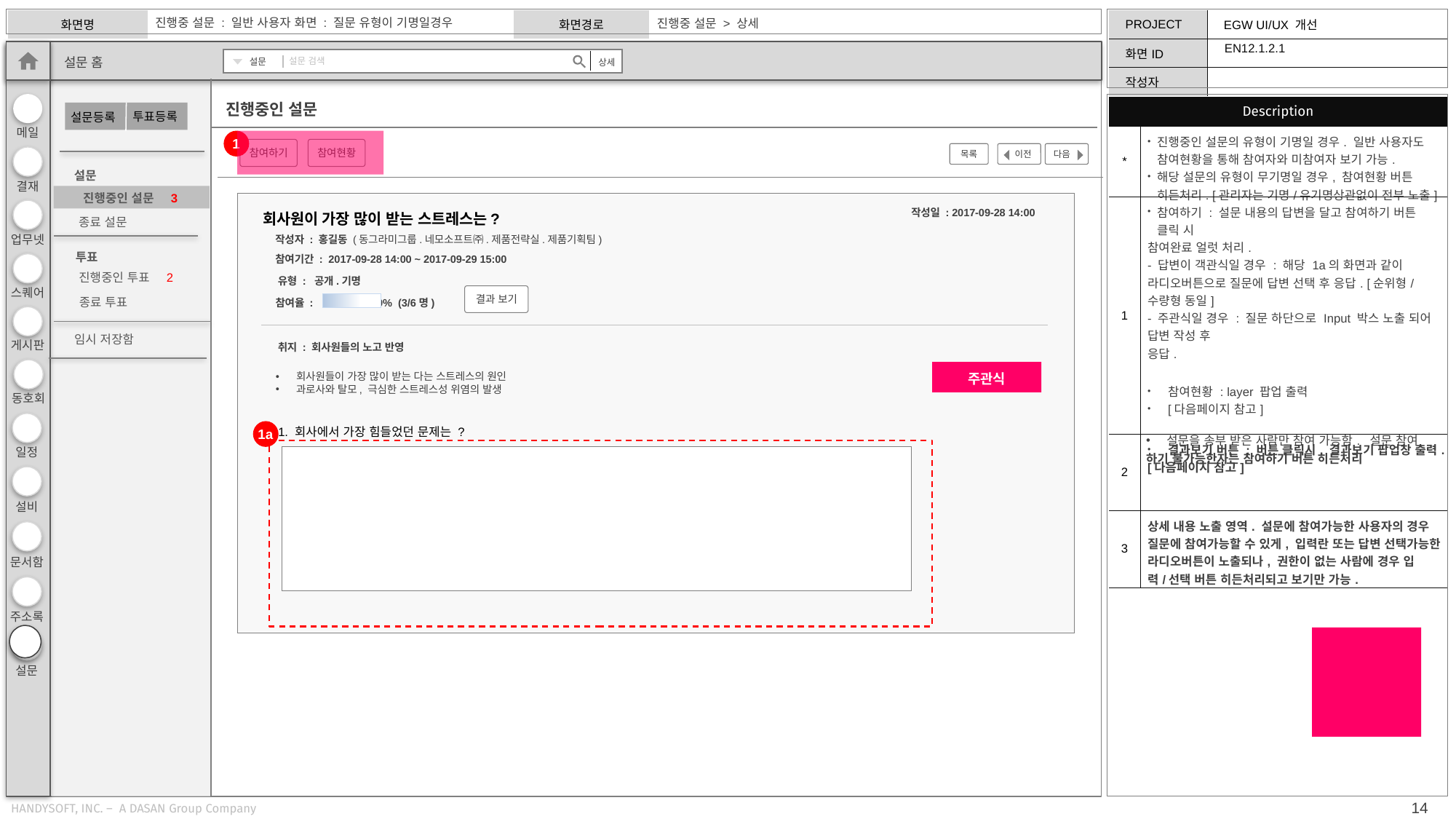

진행중 설문 : 일반 사용자 화면 : 질문 유형이 기명일경우
진행중 설문 > 상세
EN12.1.2.1

설문

설문 검색
상세
설문 홈

투표등록
설문등록
설문

진행중인 설문    3
종료 설문
투표
진행중인 투표    2
종료 투표
임시 저장함
| Description |  |
| --- | --- |
| \* | 진행중인 설문의 유형이 기명일 경우. 일반 사용자도 참여현황을 통해 참여자와 미참여자 보기 가능. 해당 설문의 유형이 무기명일 경우, 참여현황 버튼 히든처리. [관리자는 기명/유기명상관없이 전부 노출] |
| 1 | 참여하기 : 설문 내용의 답변을 달고 참여하기 버튼 클릭 시 참여완료 얼럿 처리. - 답변이 객관식일 경우 : 해당 1a의 화면과 같이 라디오버튼으로 질문에 답변 선택 후 응답. [순위형/수량형 동일] - 주관식일 경우 : 질문 하단으로 Input 박스 노출 되어 답변 작성 후 응답. 참여현황 : layer 팝업 출력 [다음페이지 참고] 설문을 송부 받은 사람만 참여 가능함. 설문 참여 하기 불가능한자는 참여하기 버튼 히든처리 |
| 2 | 결과보기 버튼 : 버튼 클릭시, 결과보기 팝업창 출력. [다음페이지 참고] |
| 3 | 상세 내용 노출 영역. 설문에 참여가능한 사용자의 경우 질문에 참여가능할 수 있게, 입력란 또는 답변 선택가능한 라디오버튼이 노출되나, 권한이 없는 사람에 경우 입력/선택 버튼 히든처리되고 보기만 가능. |
진행중인 설문
1

참여하기

참여현황
목록

이전

다음

작성일 : 2017-09-28 14:00
회사원이 가장 많이 받는 스트레스는?
작성자 : 홍길동 (동그라미그룹.네모소프트㈜.제품전략실.제품기획팀)
참여기간 :  2017-09-28 14:00 ~ 2017-09-29 15:00
유형 :  공개.기명

결과 보기
참여율 :                    50%  (3/6명)

취지 : 회사원들의 노고 반영
회사원들이 가장 많이 받는 다는 스트레스의 원인
과로사와 탈모, 극심한 스트레스성 위염의 발생
주관식
1. 회사에서 가장 힘들었던 문제는 ?

1a